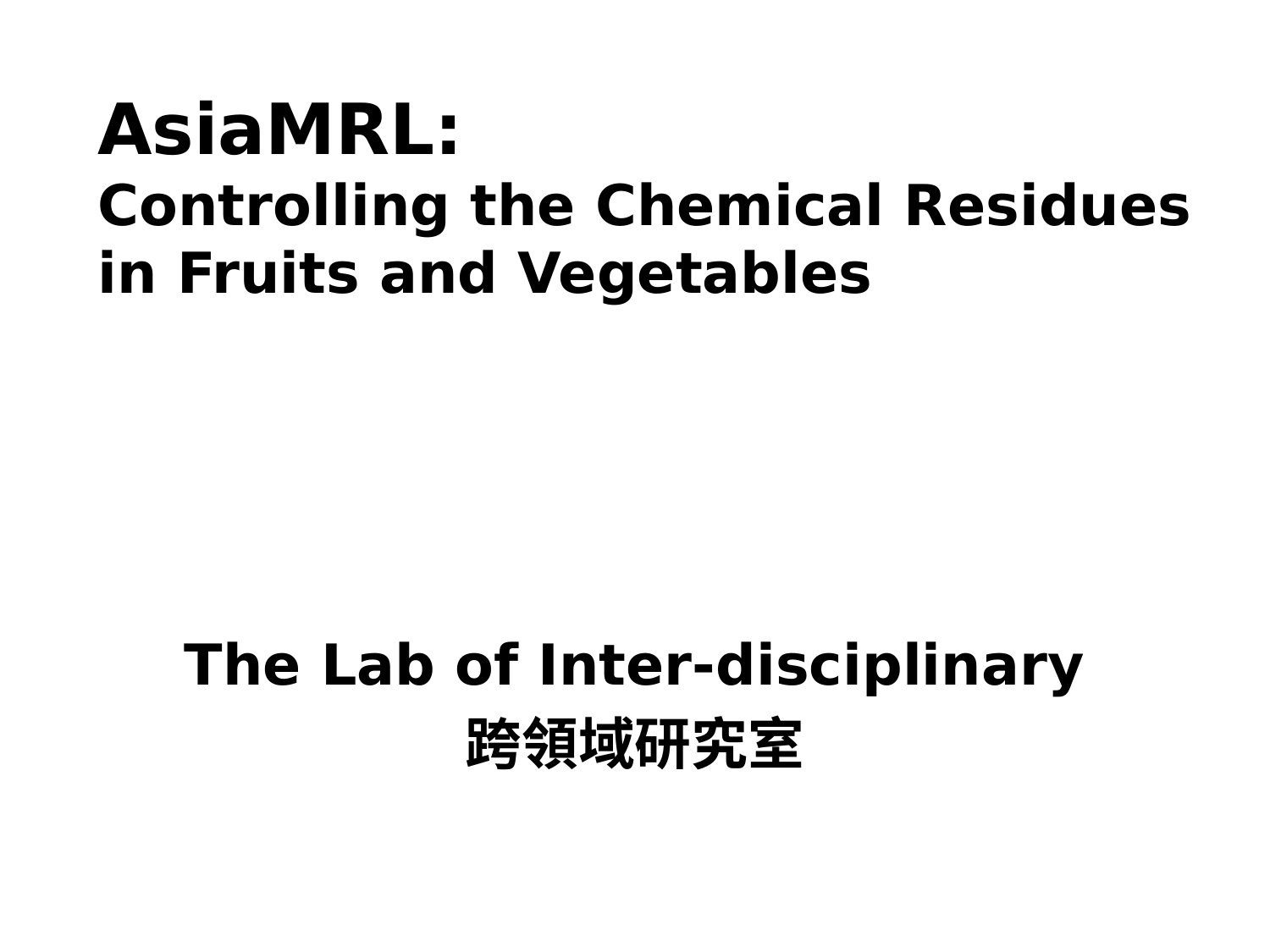

# AsiaMRL: Controlling the Chemical Residues in Fruits and Vegetables
The Lab of Inter-disciplinary
跨領域研究室